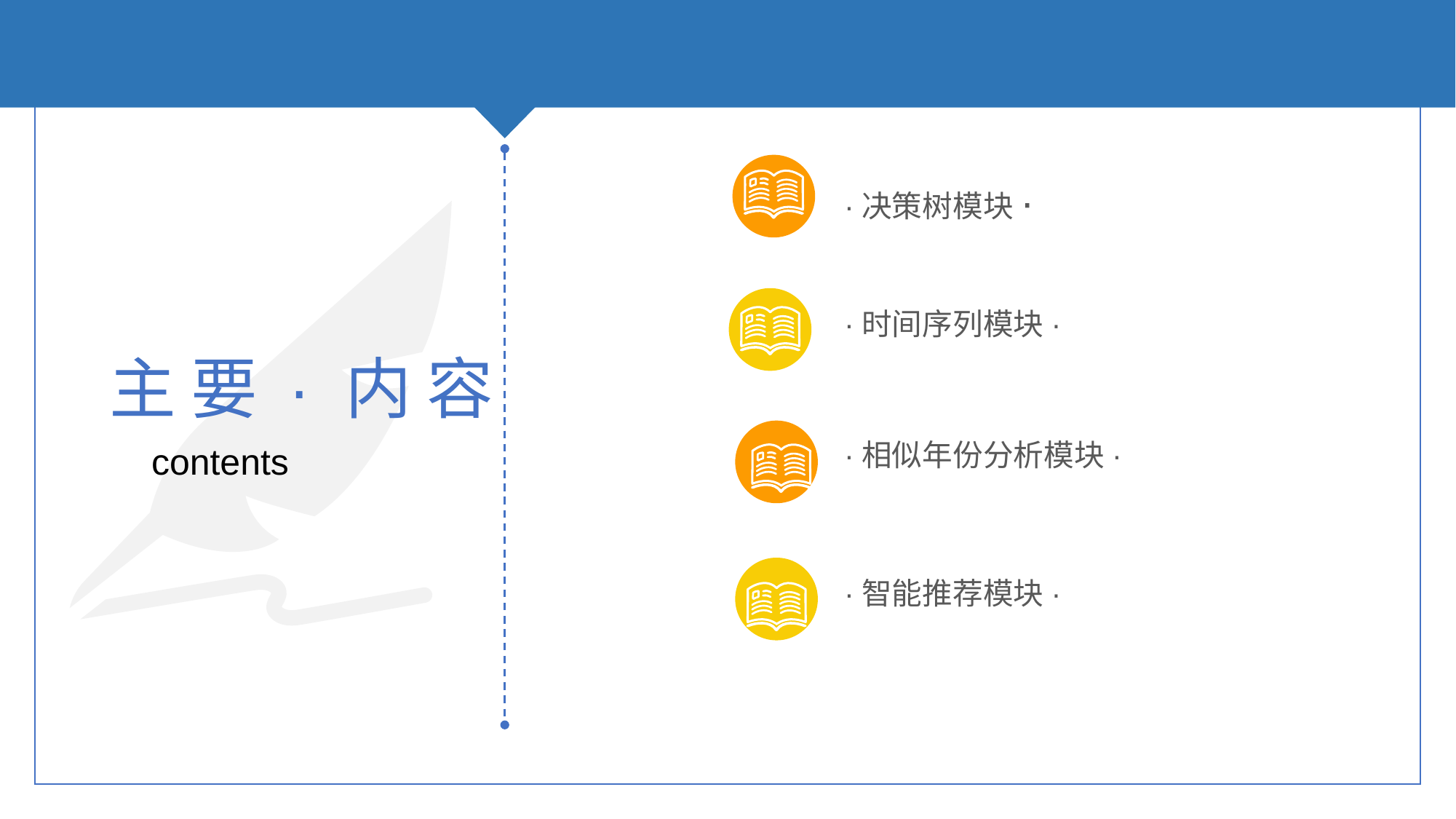

·决策树模块·

·时间序列模块·

 主 要 · 内 容

·相似年份分析模块·
contents

·智能推荐模块·